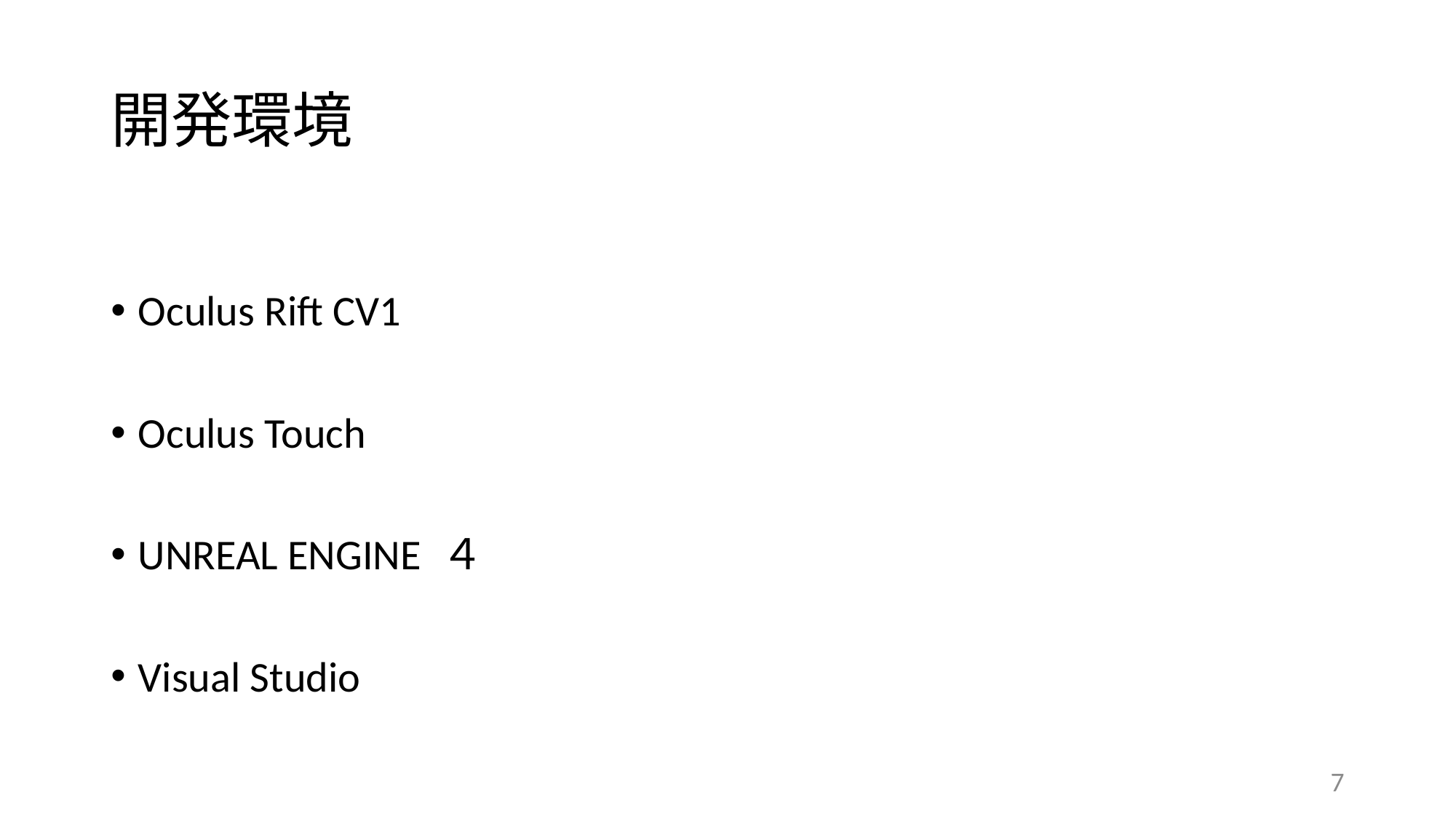

# 開発環境

Oculus Rift CV1

Oculus Touch

UNREAL ENGINE ４

Visual Studio
7